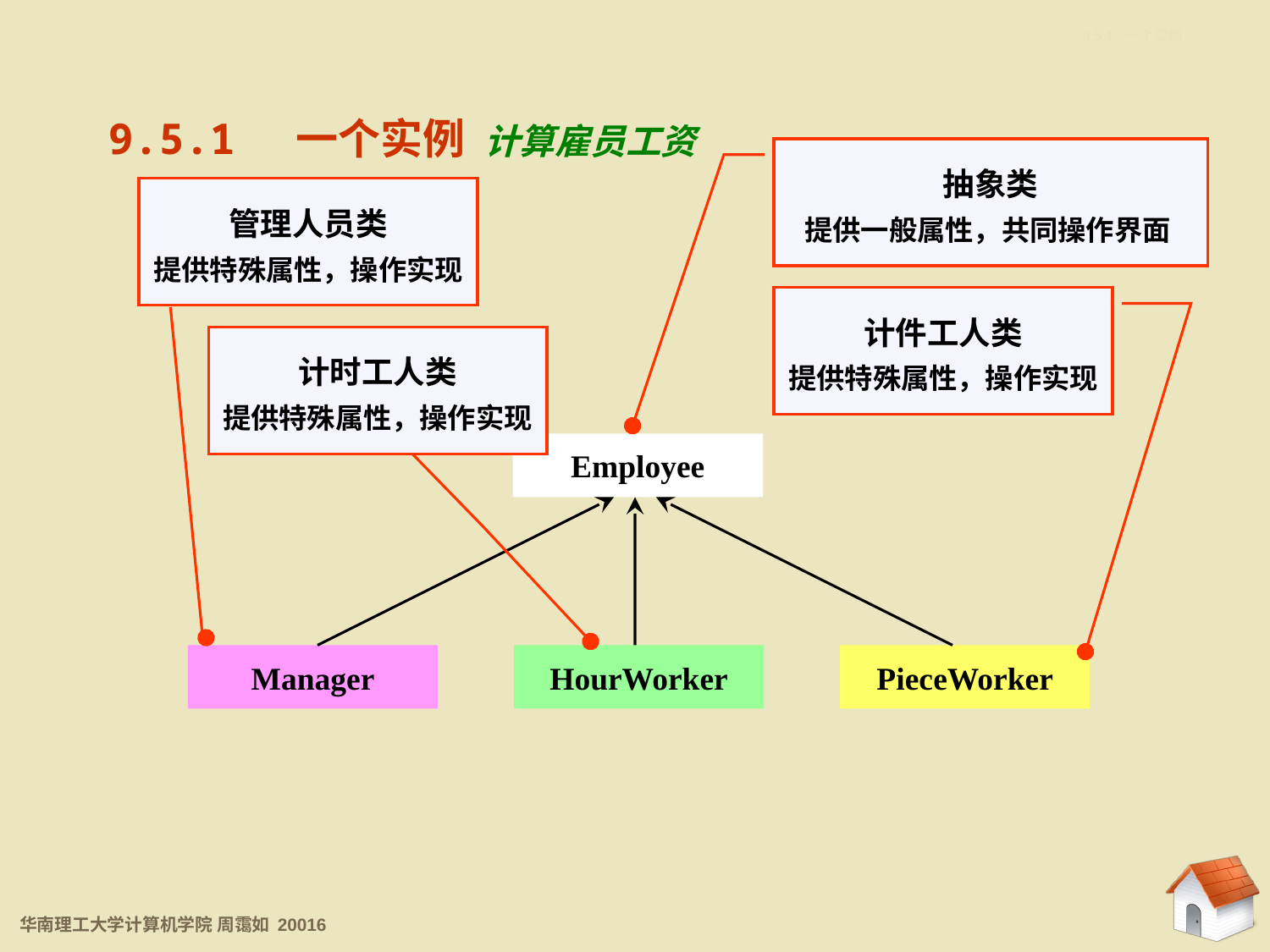

9.5.1  一个实例
9.5.1  一个实例  计算雇员工资
抽象类
提供一般属性，共同操作界面
管理人员类
提供特殊属性，操作实现
计件工人类
提供特殊属性，操作实现
计时工人类
提供特殊属性，操作实现
Employee

Manager
HourWorker
PieceWorker